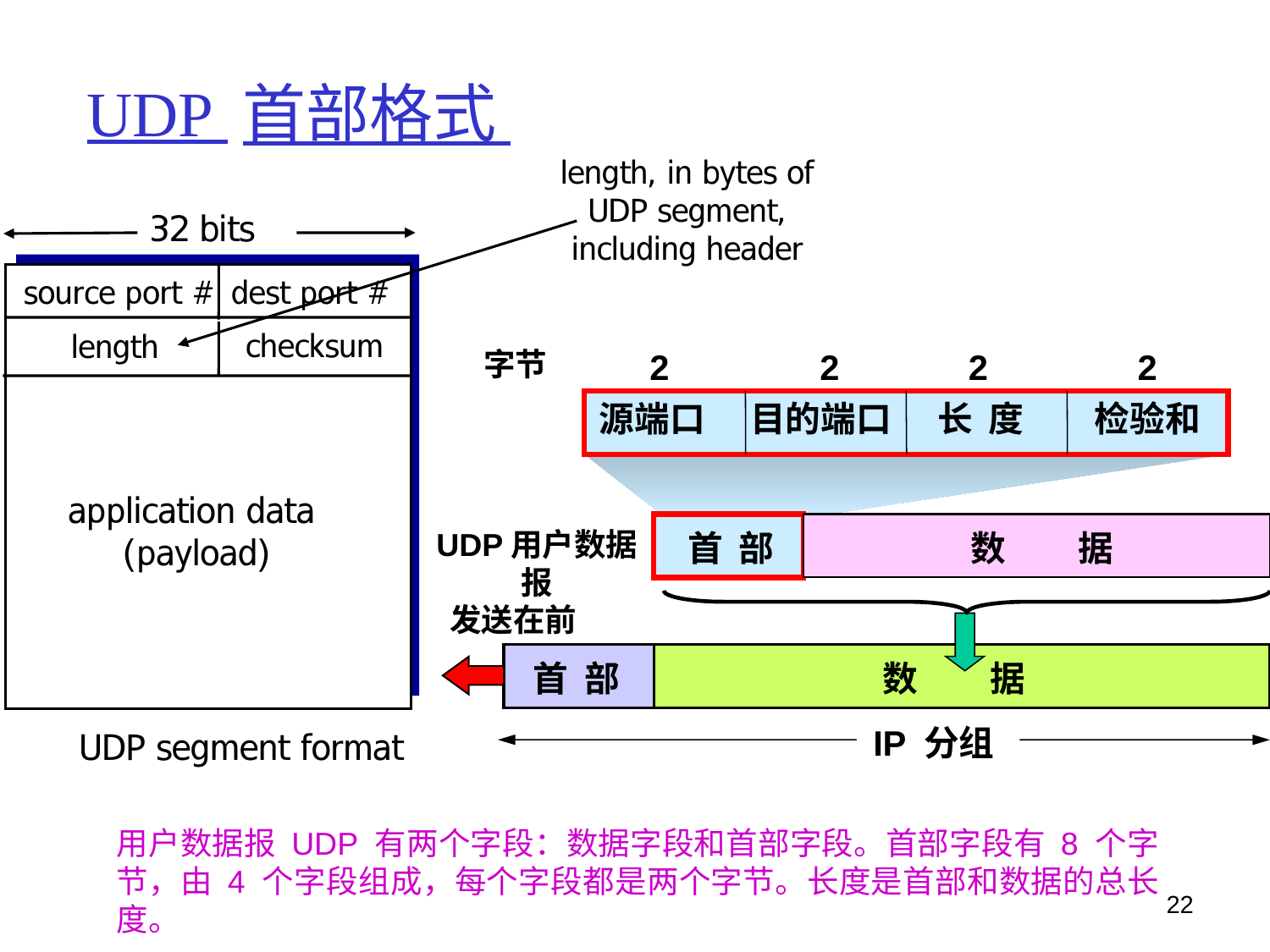

# UDP 首部格式
length, in bytes of UDP segment, including header
32 bits

source port #
dest port #

checksum
length

字节
2
2
2
2

长  度
源端口
目的端口
检验和

application data
(payload)

UDP用户数据报
首  部
数         据
发送在前

首  部
数         据

IP 分组

UDP segment format

用户数据报 UDP 有两个字段：数据字段和首部字段。首部字段有 8 个字节，由 4 个字段组成，每个字段都是两个字节。长度是首部和数据的总长度。
22